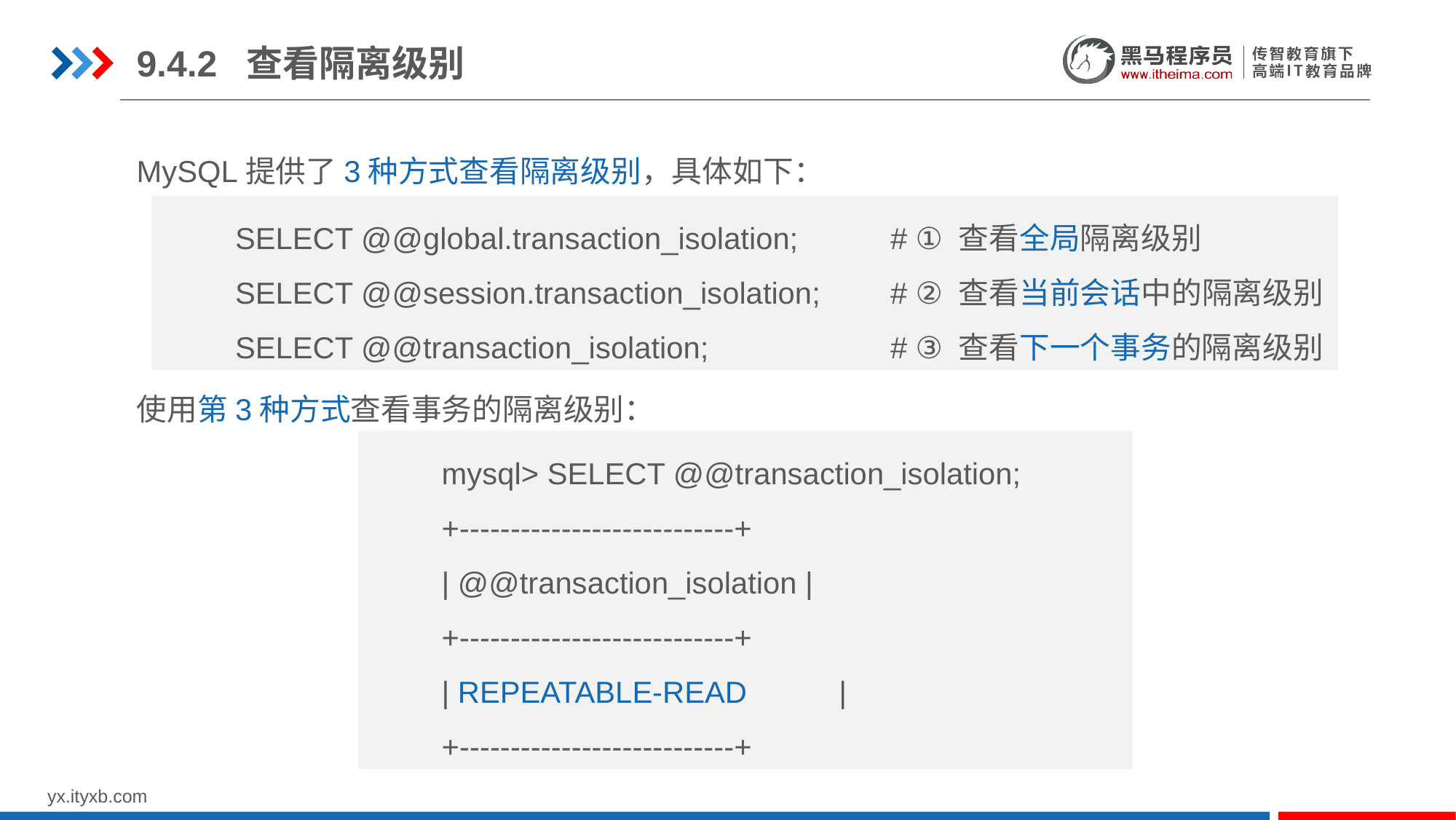

9.4.2  查看隔离级别
MySQL提供了3种方式查看隔离级别，具体如下：
SELECT @@global.transaction_isolation;	# ① 查看全局隔离级别
SELECT @@session.transaction_isolation;	# ② 查看当前会话中的隔离级别
SELECT @@transaction_isolation;		# ③ 查看下一个事务的隔离级别
使用第3种方式查看事务的隔离级别：
mysql> SELECT @@transaction_isolation;
+---------------------------+
| @@transaction_isolation |
+---------------------------+
| REPEATABLE-READ           |
+---------------------------+